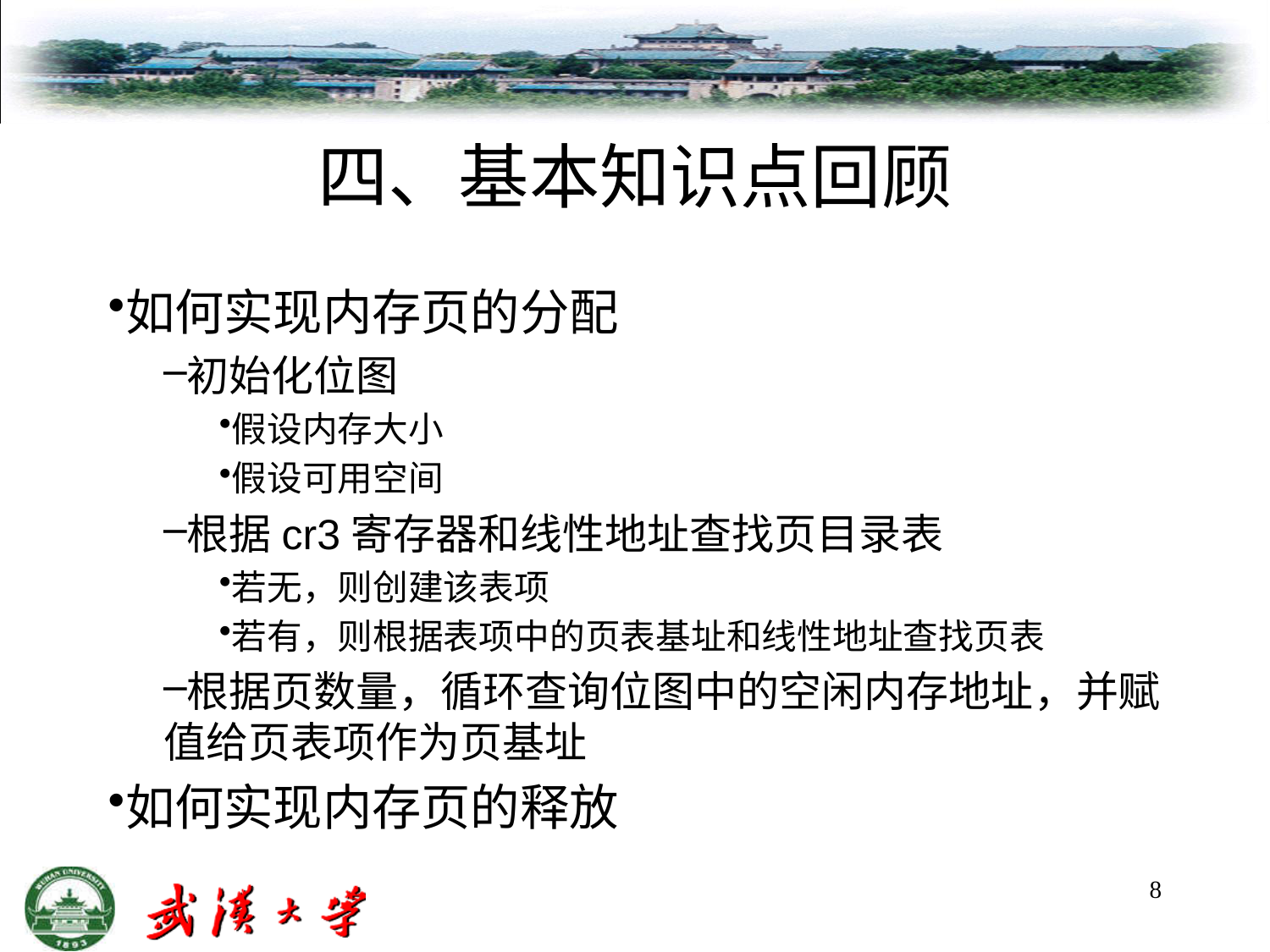

# 四、基本知识点回顾
如何实现内存页的分配
初始化位图
假设内存大小
假设可用空间
根据cr3寄存器和线性地址查找页目录表
若无，则创建该表项
若有，则根据表项中的页表基址和线性地址查找页表
根据页数量，循环查询位图中的空闲内存地址，并赋值给页表项作为页基址
如何实现内存页的释放

8